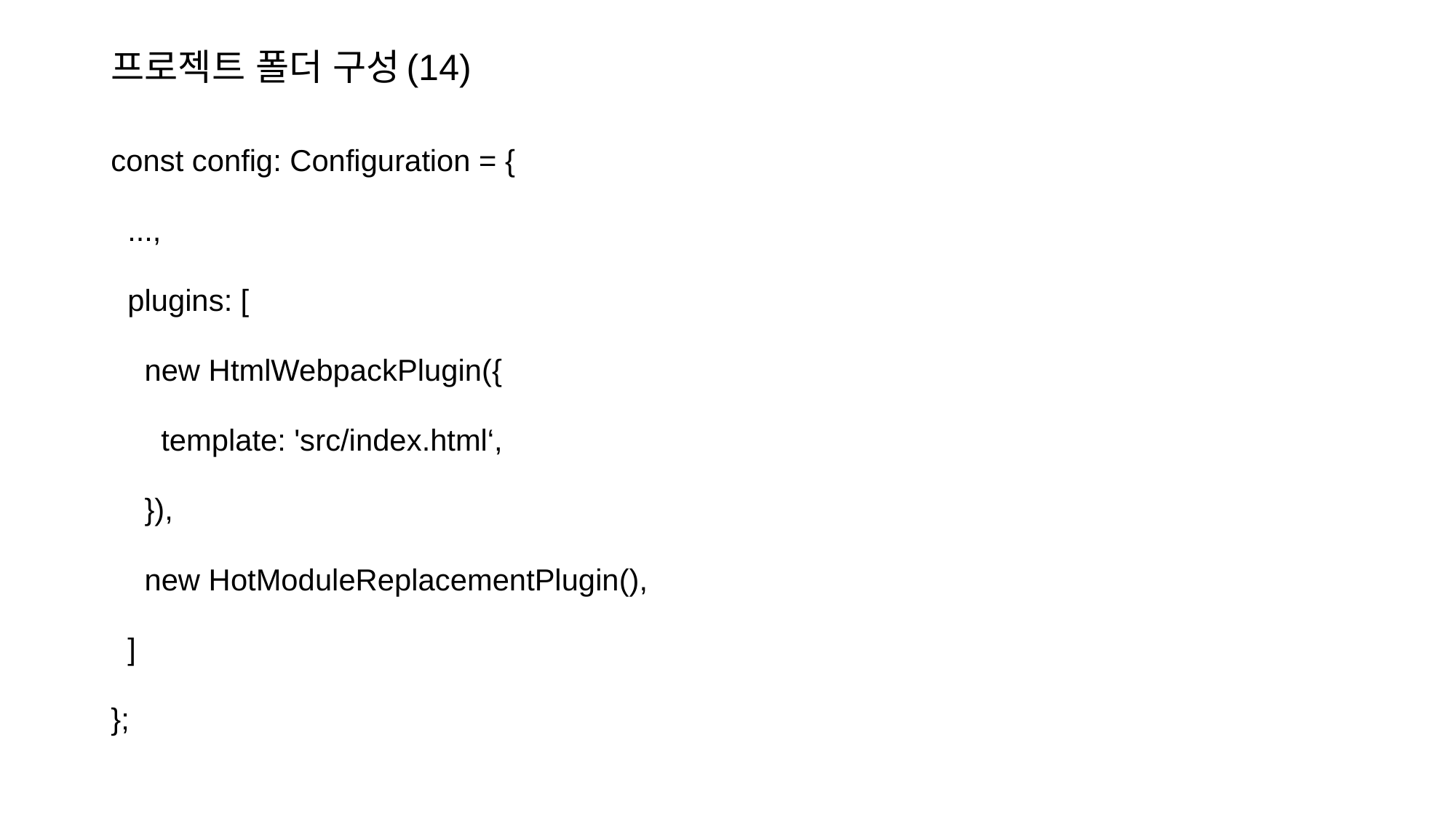

# 프로젝트 폴더 구성(14)
const config: Configuration = {
  ...,
  plugins: [
    new HtmlWebpackPlugin({
      template: 'src/index.html‘,
    }),
    new HotModuleReplacementPlugin(),
  ]
};